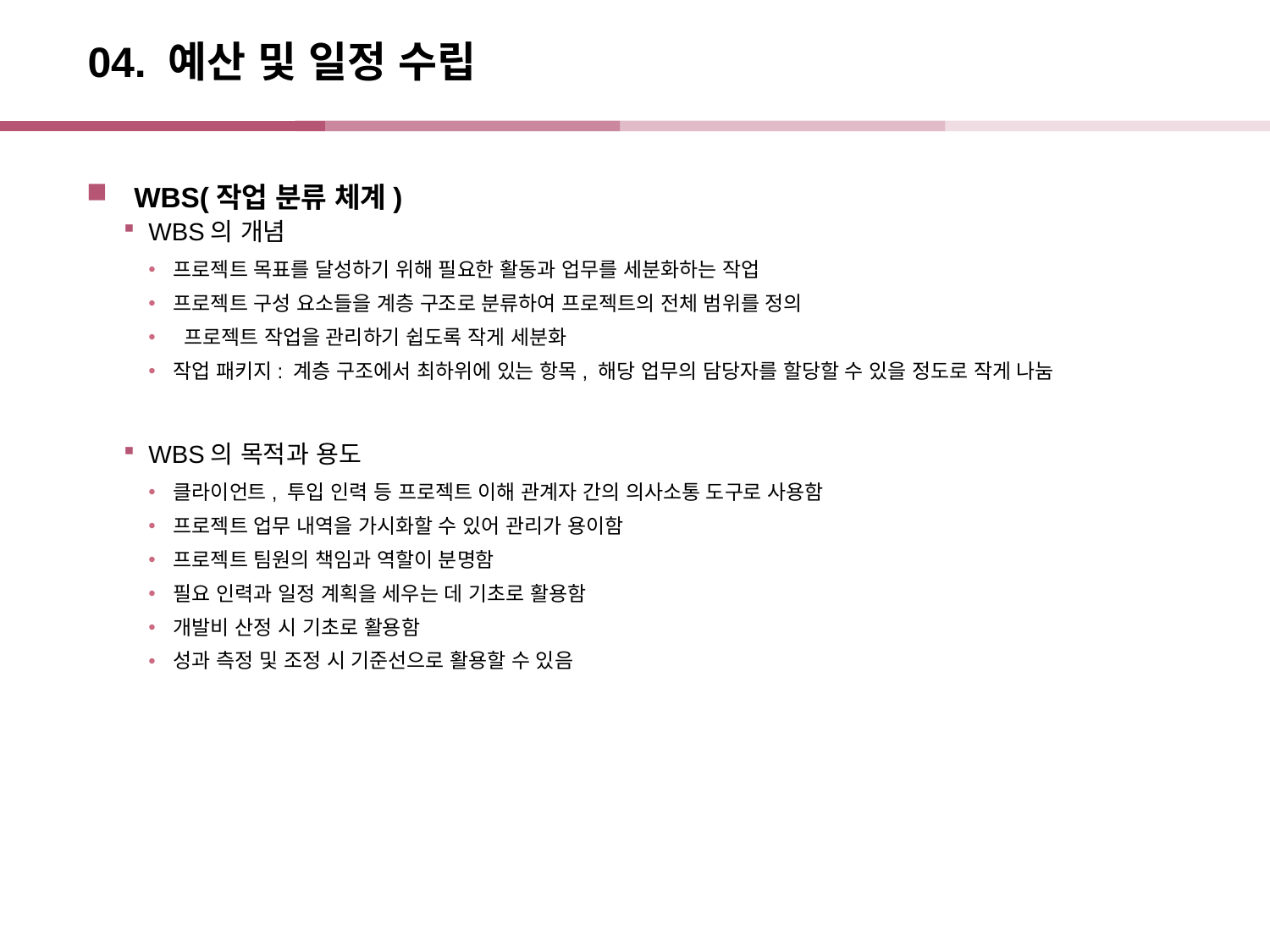

# 04. 예산 및 일정 수립
WBS(작업 분류 체계)
WBS의 개념
프로젝트 목표를 달성하기 위해 필요한 활동과 업무를 세분화하는 작업
프로젝트 구성 요소들을 계층 구조로 분류하여 프로젝트의 전체 범위를 정의
 프로젝트 작업을 관리하기 쉽도록 작게 세분화
작업 패키지: 계층 구조에서 최하위에 있는 항목, 해당 업무의 담당자를 할당할 수 있을 정도로 작게 나눔

WBS의 목적과 용도
클라이언트, 투입 인력 등 프로젝트 이해 관계자 간의 의사소통 도구로 사용함
프로젝트 업무 내역을 가시화할 수 있어 관리가 용이함
프로젝트 팀원의 책임과 역할이 분명함
필요 인력과 일정 계획을 세우는 데 기초로 활용함
개발비 산정 시 기초로 활용함
성과 측정 및 조정 시 기준선으로 활용할 수 있음